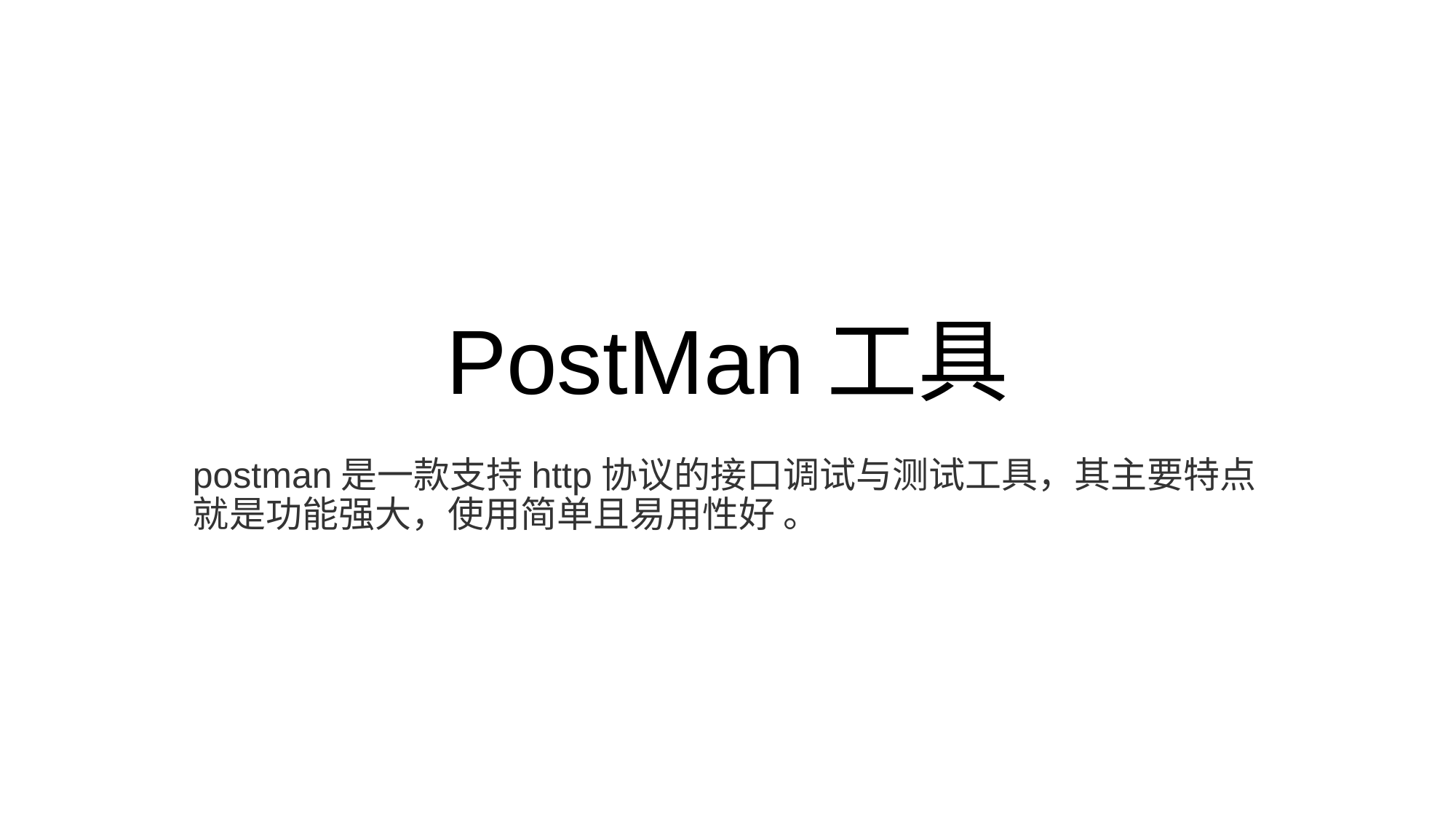

# PostMan工具
postman是一款支持http协议的接口调试与测试工具，其主要特点就是功能强大，使用简单且易用性好 。